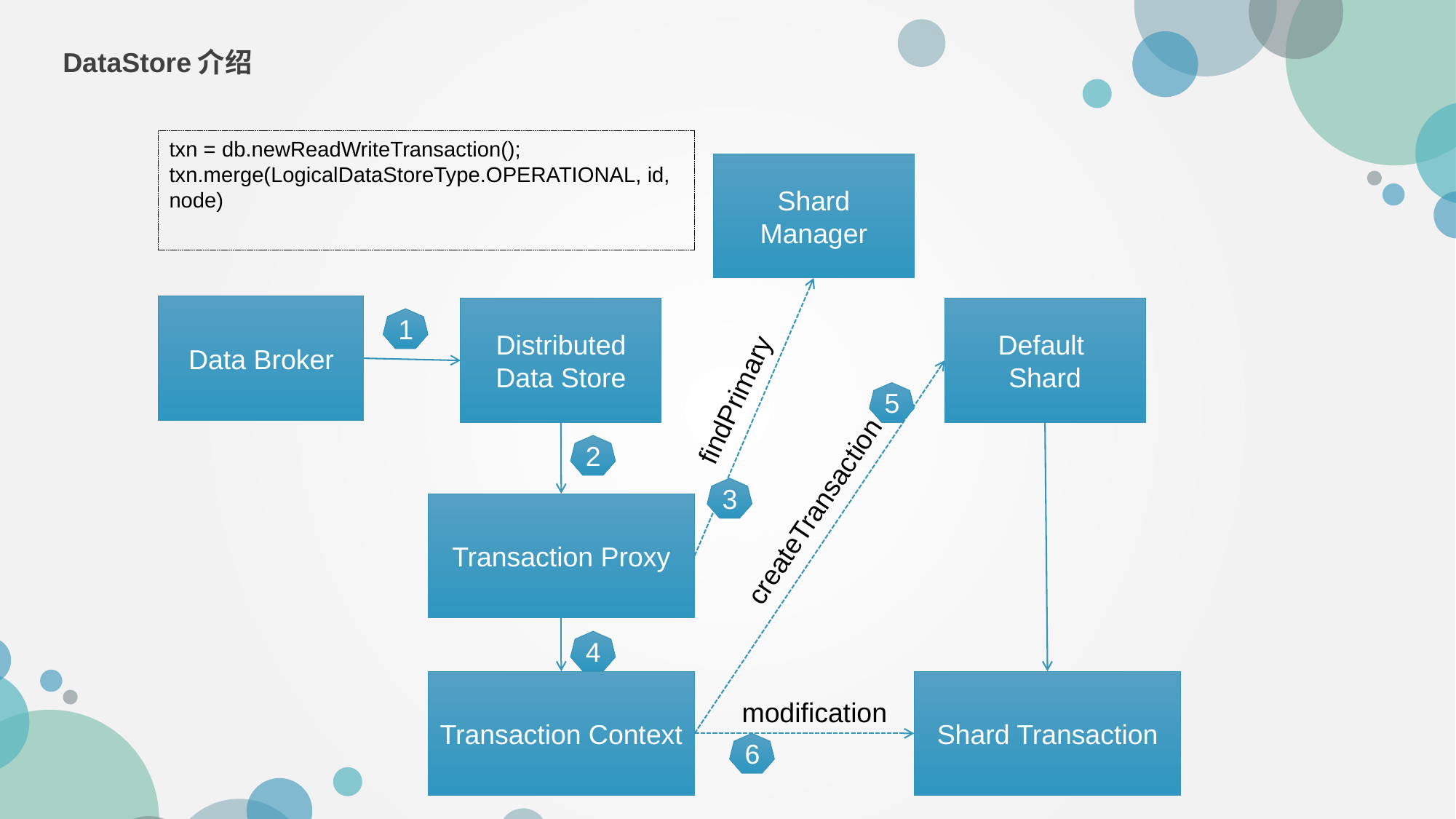

DataStore介绍
txn = db.newReadWriteTransaction();
txn.merge(LogicalDataStoreType.OPERATIONAL, id, node)

Shard
Manager
Data Broker
Distributed Data Store
Default
Shard
1
findPrimary
5
2
3
createTransaction
Transaction Proxy
4
Transaction Context
Shard Transaction
modification
6